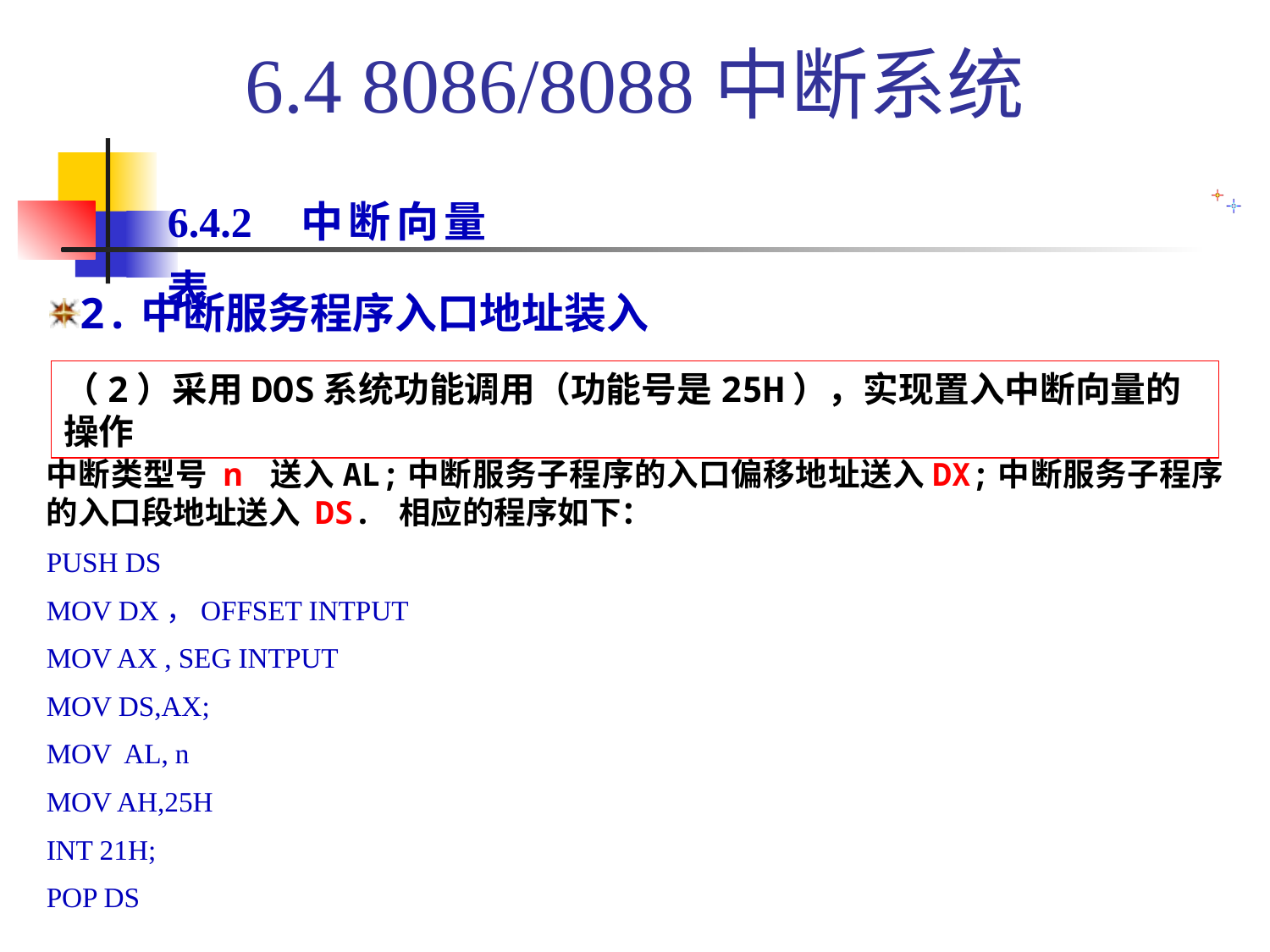

6.4 8086/8088中断系统
6.4.2  中断向量表
2.中断服务程序入口地址装入
（2）采用DOS系统功能调用（功能号是25H），实现置入中断向量的操作
中断类型号 n 送入AL;中断服务子程序的入口偏移地址送入DX;中断服务子程序的入口段地址送入 DS. 相应的程序如下：
PUSH DS
MOV DX，OFFSET INTPUT
MOV AX , SEG INTPUT
MOV DS,AX;
MOV  AL, n
MOV AH,25H
INT 21H;
POP DS